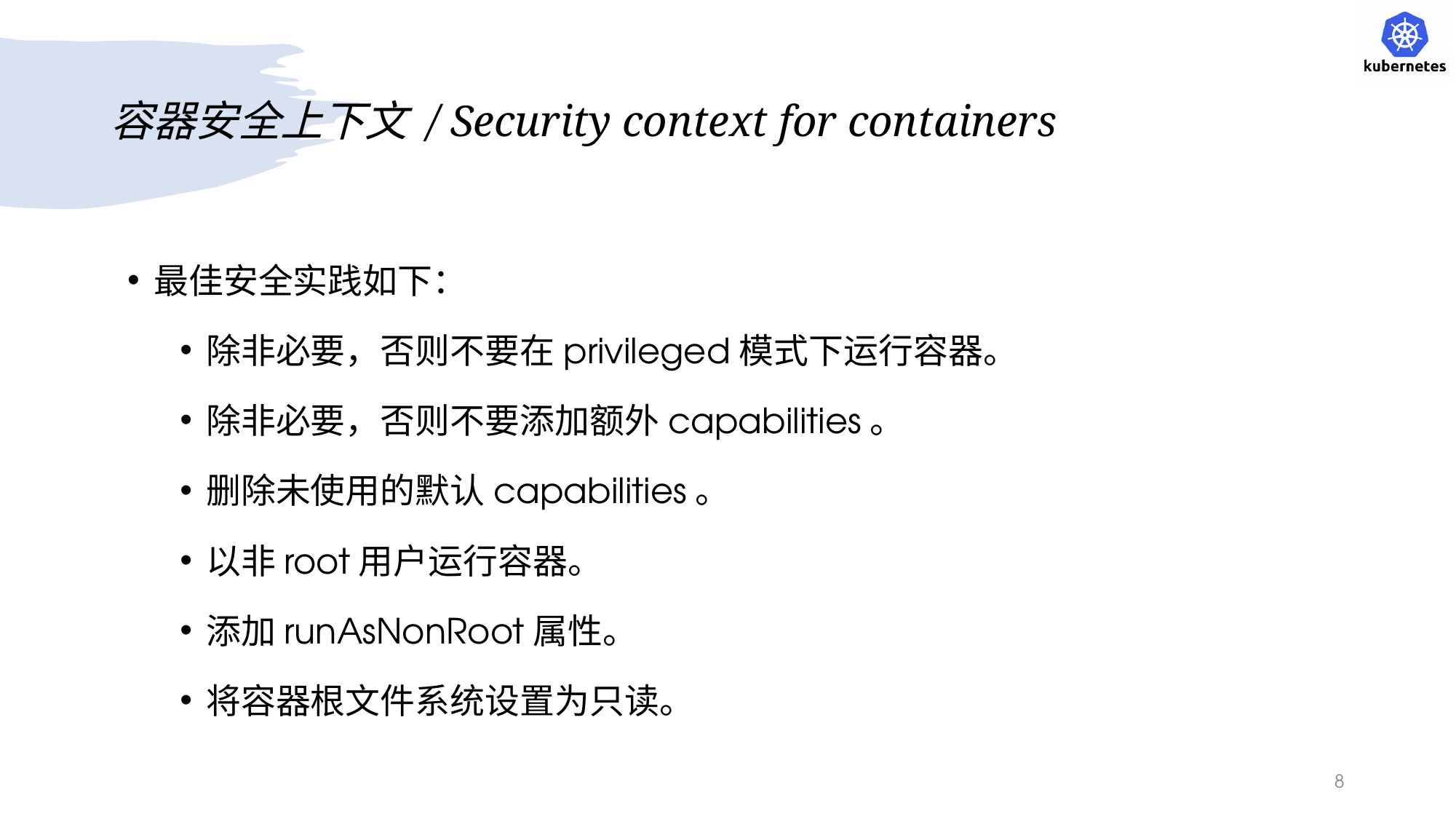

# 容器安全上下文 / Security context for containers
最佳安全实践如下：
除非必要，否则不要在privileged模式下运行容器。
除非必要，否则不要添加额外capabilities。
删除未使用的默认capabilities。
以非root用户运行容器。
添加runAsNonRoot属性。
将容器根文件系统设置为只读。

8